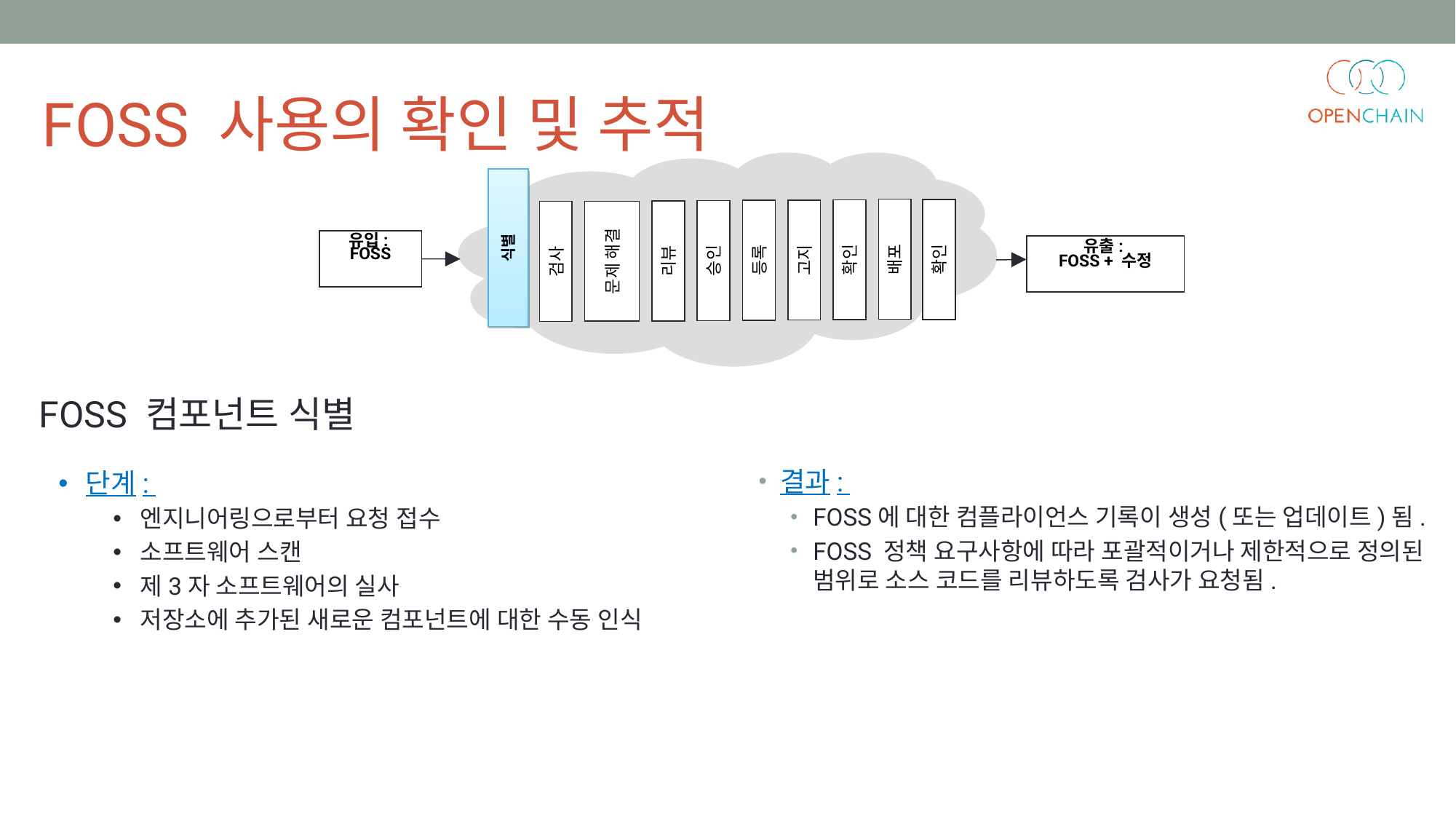

FOSS 사용의 확인 및 추적

식별
유입:
FOSS
문제 해결
유출:
FOSS + 수정
배포
확인
확인
고지
등록
승인
리뷰
검사

FOSS 컴포넌트 식별

결과:
FOSS에 대한 컴플라이언스 기록이 생성(또는 업데이트)됨.
FOSS 정책 요구사항에 따라 포괄적이거나 제한적으로 정의된 범위로 소스 코드를 리뷰하도록 검사가 요청됨.
단계:
엔지니어링으로부터 요청 접수
소프트웨어 스캔
제3자 소프트웨어의 실사
저장소에 추가된 새로운 컴포넌트에 대한 수동 인식